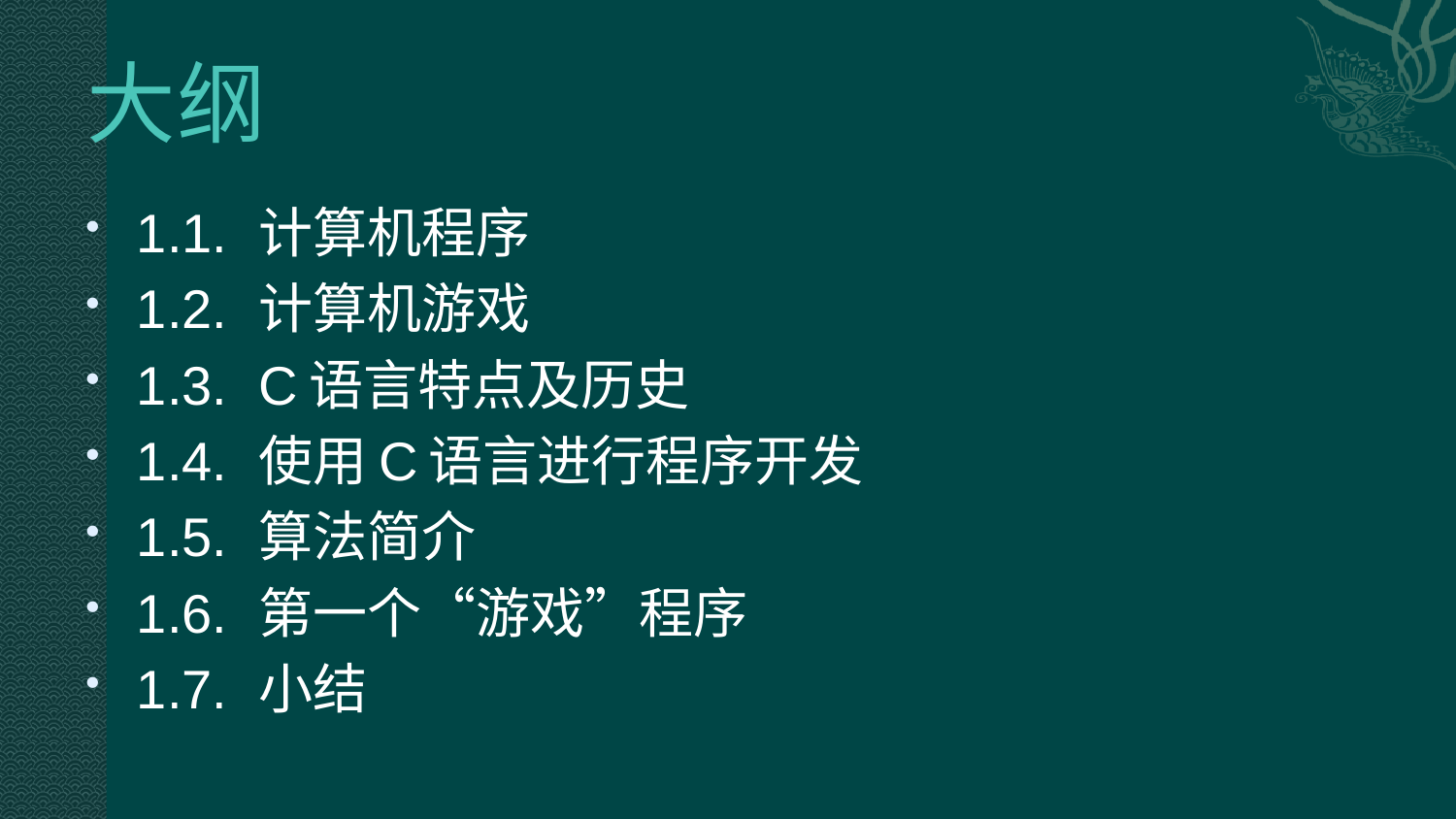

# 大纲
1.1.	计算机程序
1.2.	计算机游戏
1.3.	C语言特点及历史
1.4.	使用C语言进行程序开发
1.5.	算法简介
1.6.	第一个“游戏”程序
1.7.	小结